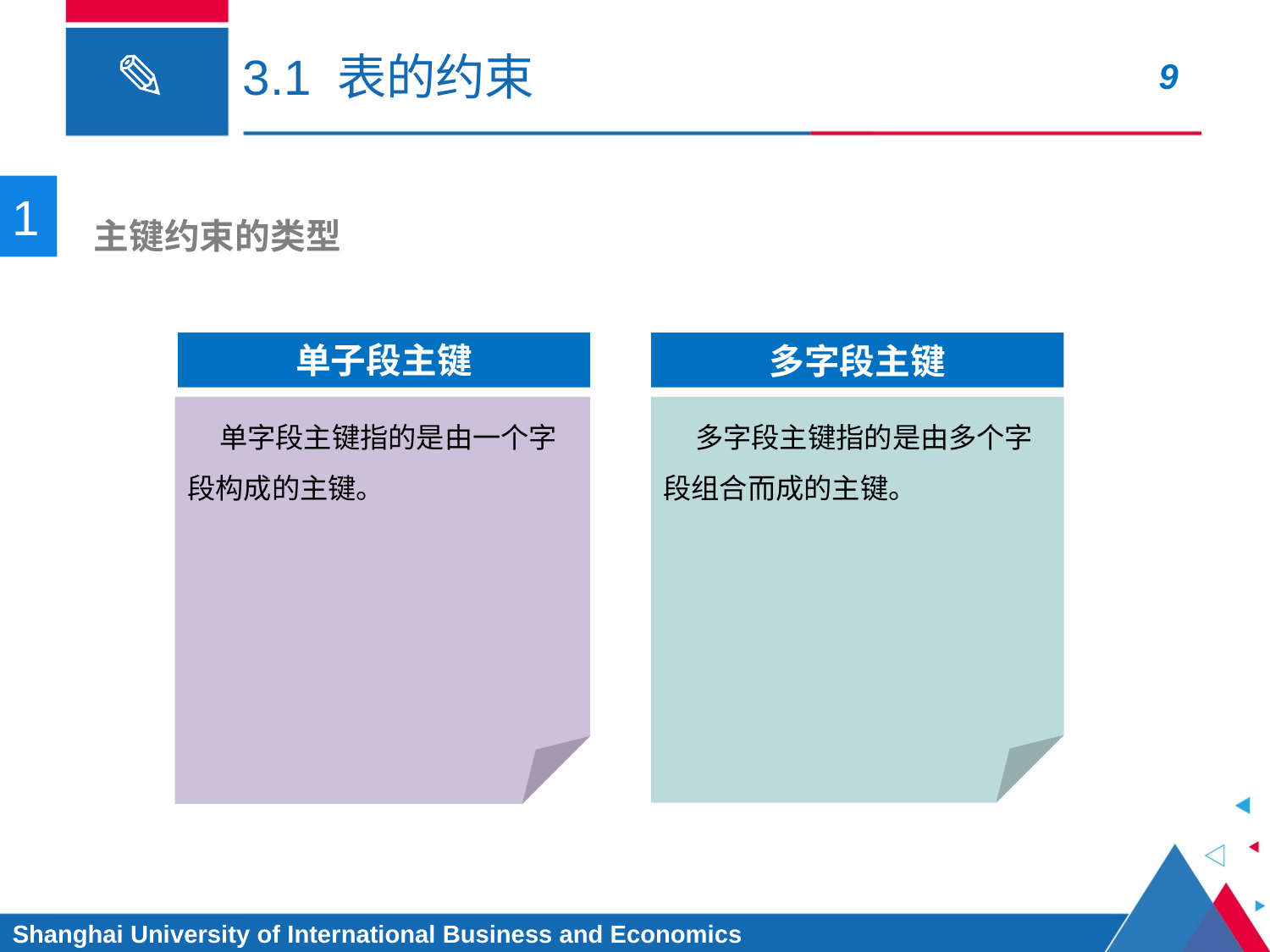

# 3.1 表的约束

1
  主键约束的类型
单子段主键
    单字段主键指的是由一个字段构成的主键。

多字段主键
    多字段主键指的是由多个字段组合而成的主键。